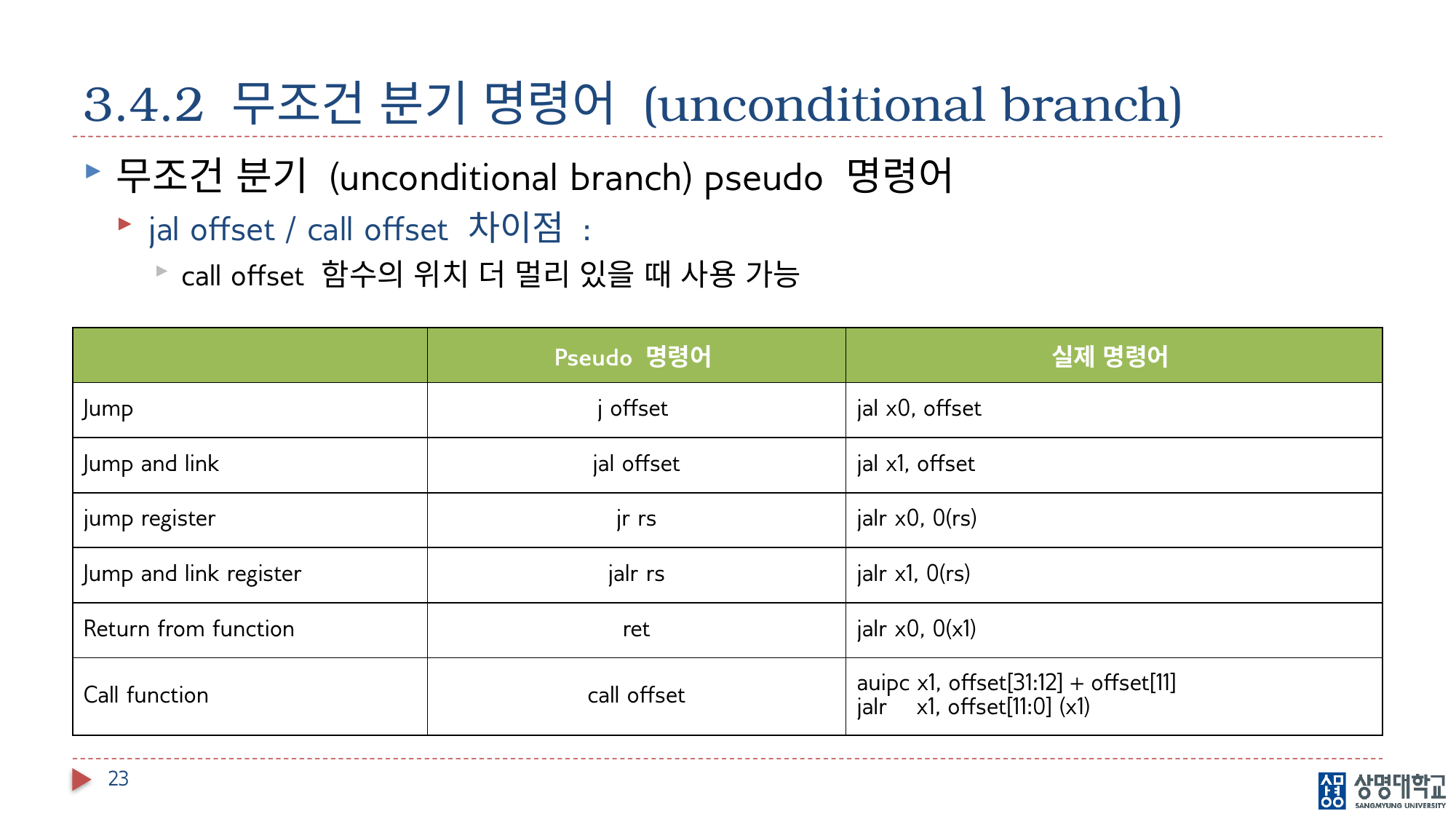

# 3.4.2 무조건 분기 명령어 (unconditional branch)

무조건 분기 (unconditional branch) pseudo 명령어
jal offset / call offset 차이점 :
call offset 함수의 위치 더 멀리 있을 때 사용 가능

|  | Pseudo 명령어 | 실제 명령어 |
| --- | --- | --- |
| Jump | j offset | jal x0, offset |
| Jump and link | jal offset | jal x1, offset |
| jump register | jr rs | jalr x0, 0(rs) |
| Jump and link register | jalr rs | jalr x1, 0(rs) |
| Return from function | ret | jalr x0, 0(x1) |
| Call function | call offset | auipc x1, offset[31:12] + offset[11] jalr x1, offset[11:0] (x1) |
23